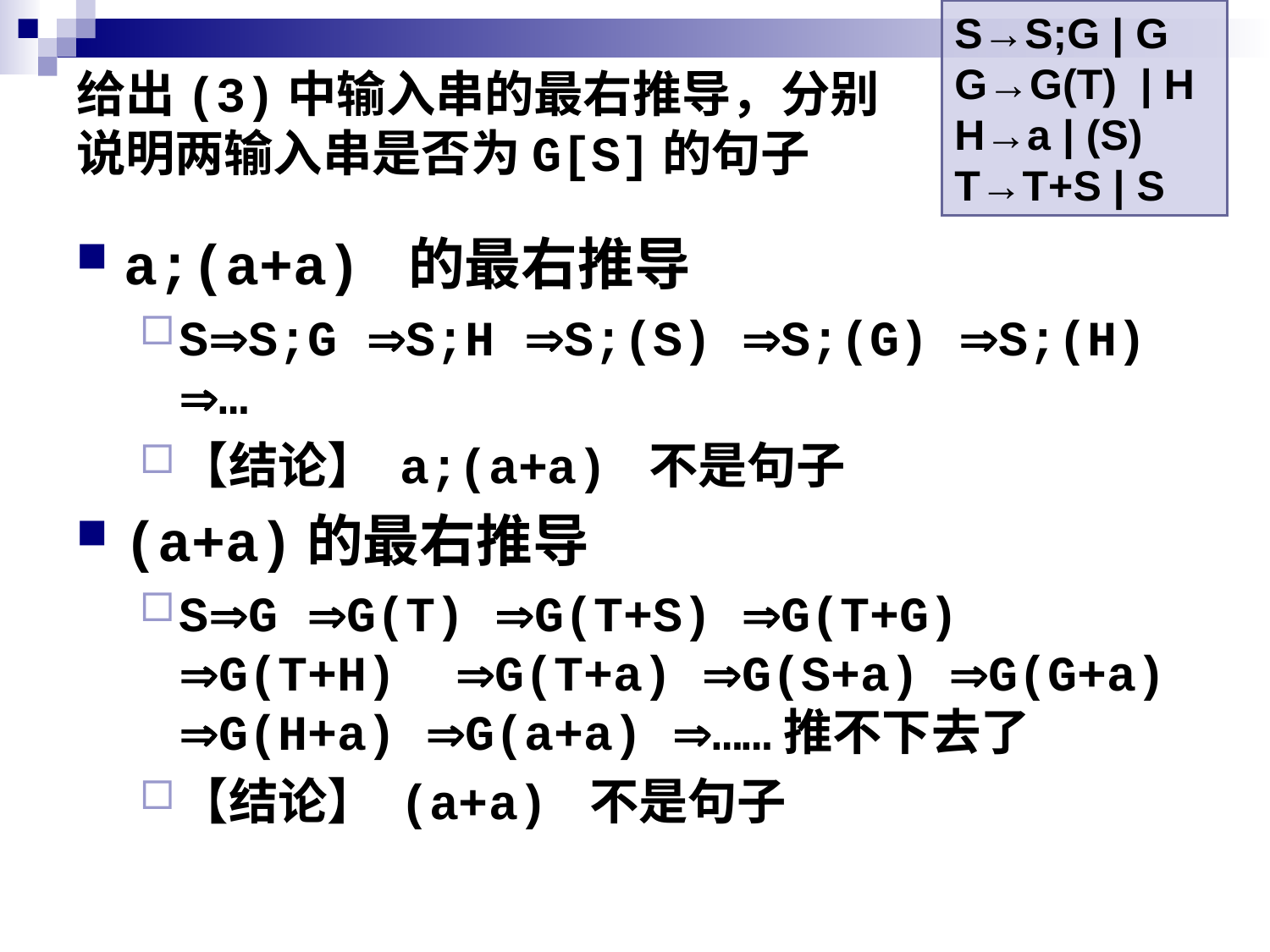

S→S;G | G
G→G(T)  | H
H→a | (S)
T→T+S | S
# 给出(3)中输入串的最右推导，分别说明两输入串是否为G[S]的句子
a;(a+a) 的最右推导
S⇒S;G ⇒S;H ⇒S;(S) ⇒S;(G) ⇒S;(H) ⇒…
【结论】 a;(a+a) 不是句子
(a+a)的最右推导
S⇒G ⇒G(T) ⇒G(T+S) ⇒G(T+G) ⇒G(T+H)  ⇒G(T+a) ⇒G(S+a) ⇒G(G+a) ⇒G(H+a) ⇒G(a+a) ⇒……推不下去了
【结论】 (a+a) 不是句子